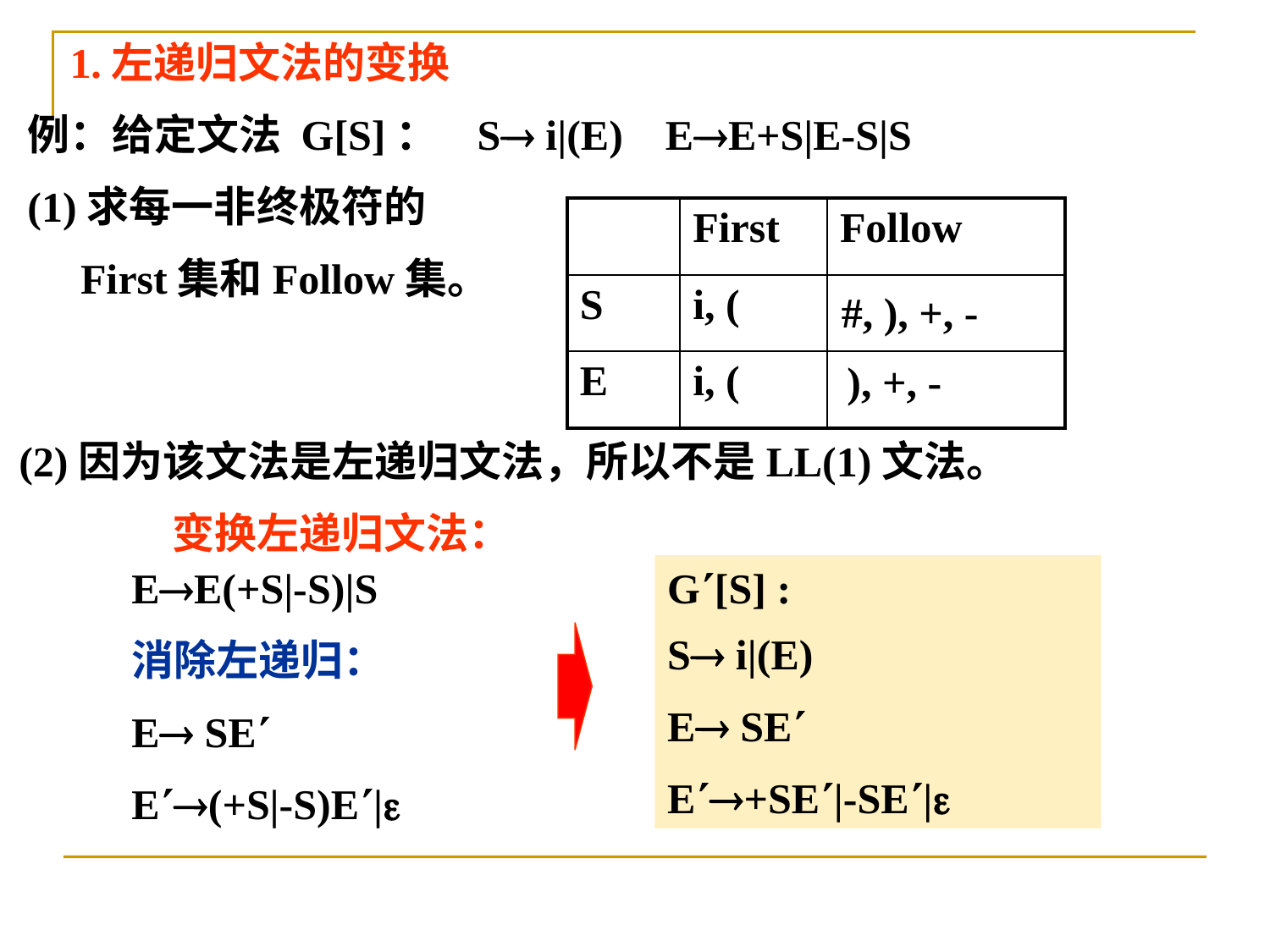

1.左递归文法的变换
例：给定文法 G[S]：   S→ i|(E)    E→E+S|E-S|S
(1)求每一非终极符的
     First集和Follow集。
|  | First | Follow |
| --- | --- | --- |
| S | i, ( |  |
| E | i, ( |  |
#, ), +, -
 ), +, -
(2)因为该文法是左递归文法，所以不是LL(1)文法。
               变换左递归文法：
E→E(+S|-S)|S
消除左递归：
E→ SE′
E′→(+S|-S)E′|ε
G′[S] :
S→ i|(E)
E→ SE′
E′→+SE′|-SE′|ε

75